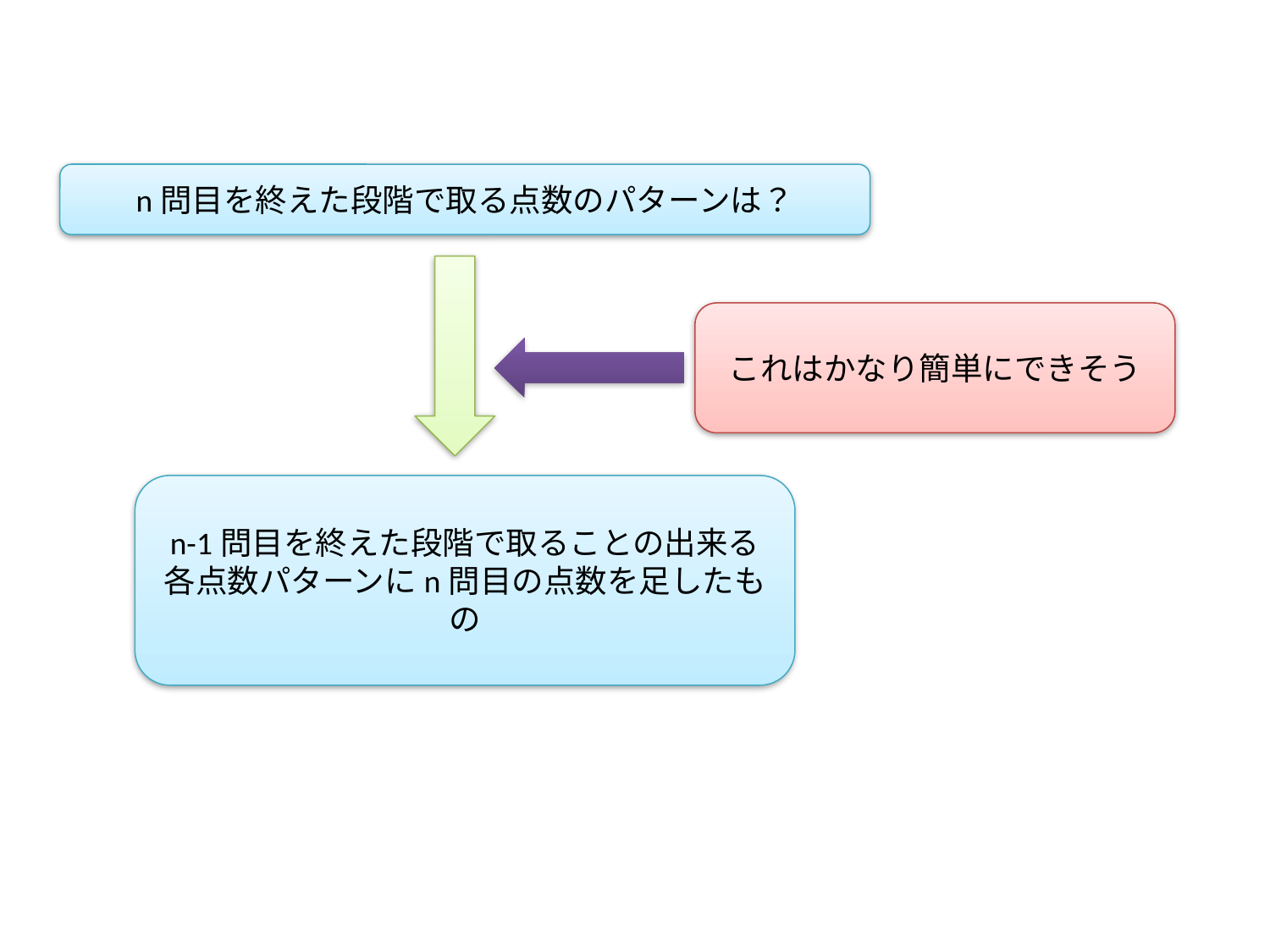

n問目を終えた段階で取る点数のパターンは？

これはかなり簡単にできそう

n-1問目を終えた段階で取ることの出来る各点数パターンにn問目の点数を足したもの